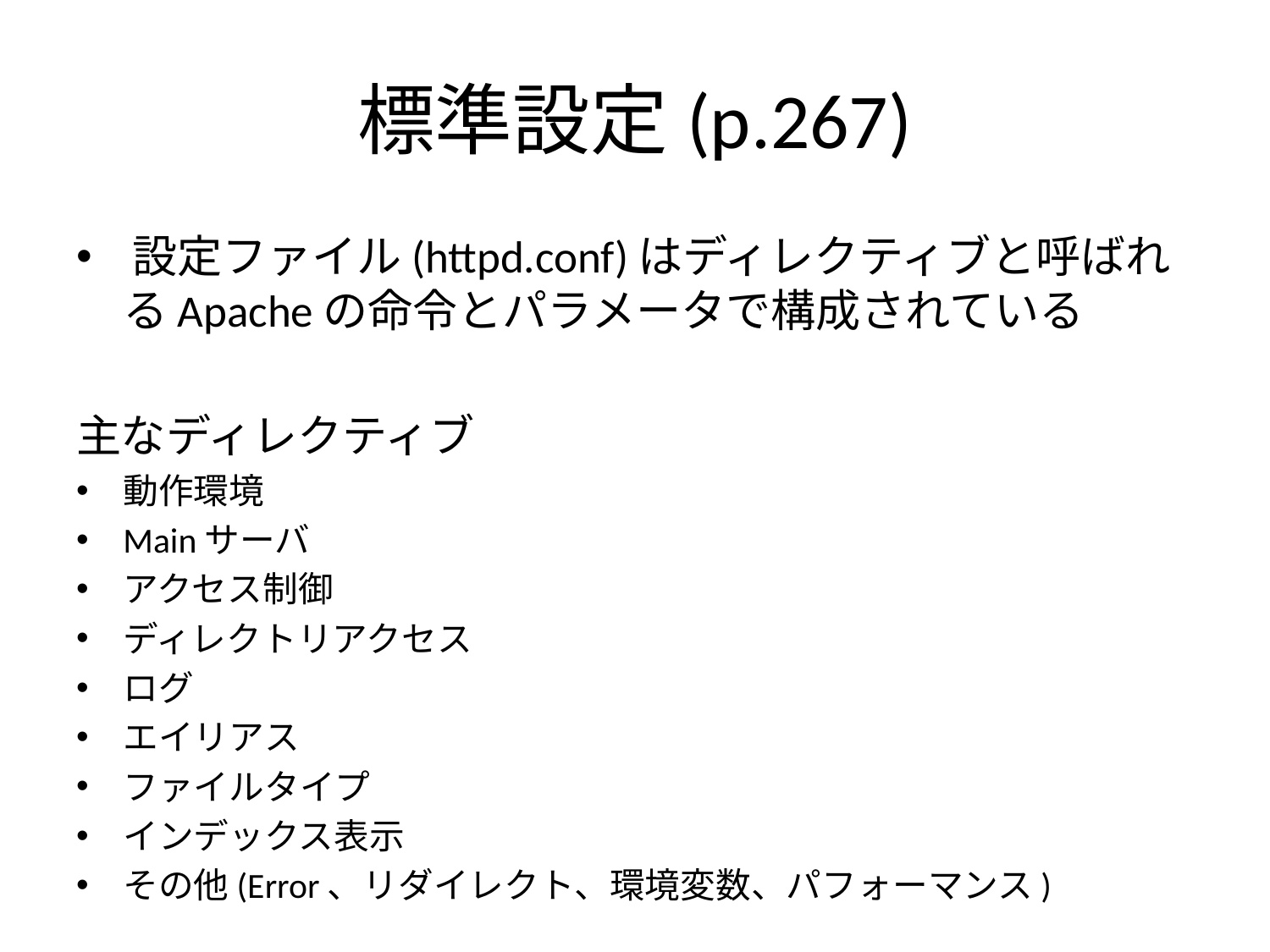

# 標準設定(p.267)
設定ファイル(httpd.conf)はディレクティブと呼ばれるApacheの命令とパラメータで構成されている

主なディレクティブ
動作環境
Mainサーバ
アクセス制御
ディレクトリアクセス
ログ
エイリアス
ファイルタイプ
インデックス表示
その他(Error、リダイレクト、環境変数、パフォーマンス)